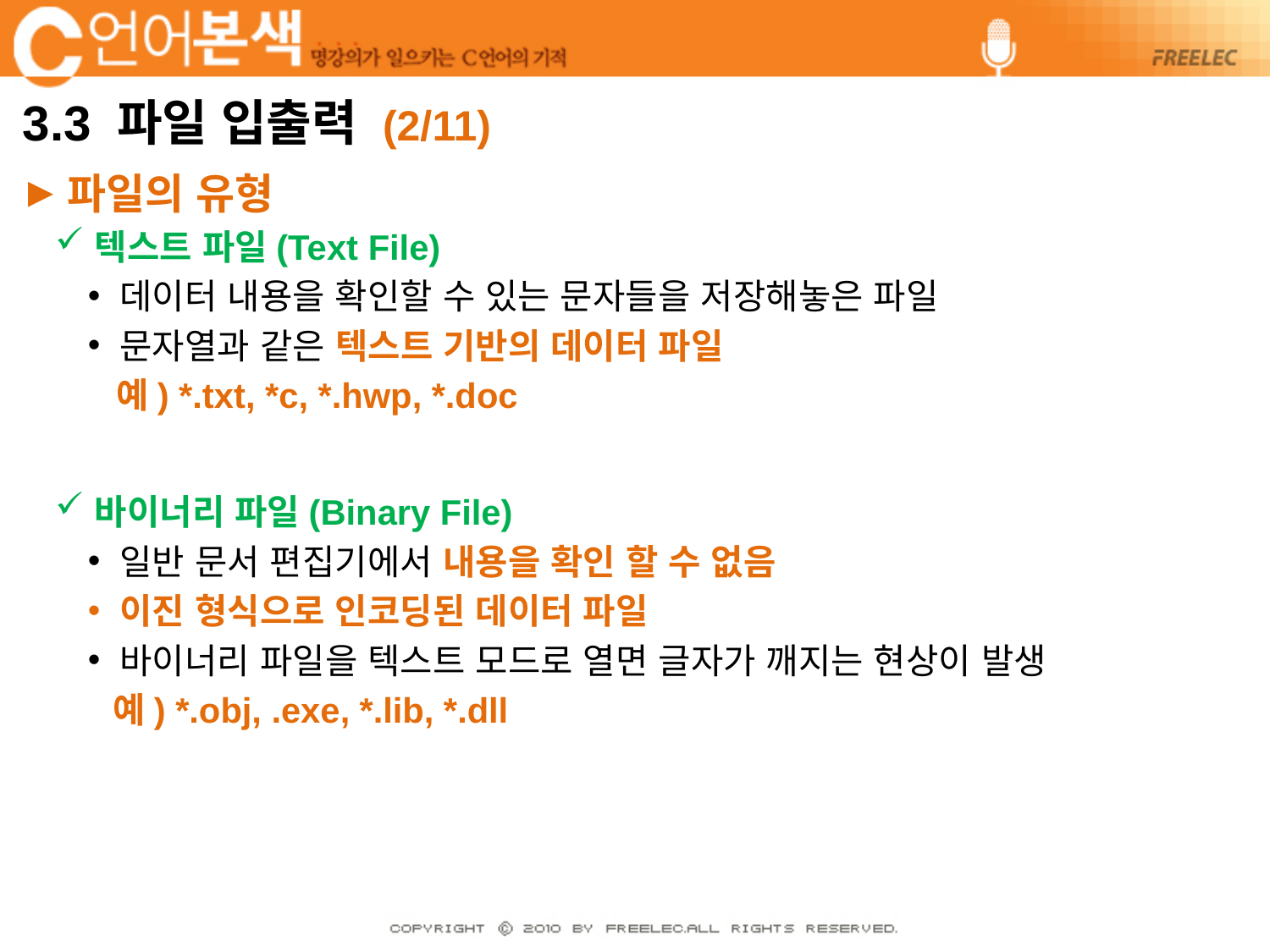

# 3.3 파일 입출력 (2/11)
파일의 유형
텍스트 파일(Text File)
데이터 내용을 확인할 수 있는 문자들을 저장해놓은 파일
문자열과 같은 텍스트 기반의 데이터 파일
  예) *.txt, *c, *.hwp, *.doc

바이너리 파일(Binary File)
일반 문서 편집기에서 내용을 확인 할 수 없음
이진 형식으로 인코딩된 데이터 파일
바이너리 파일을 텍스트 모드로 열면 글자가 깨지는 현상이 발생
예) *.obj, .exe, *.lib, *.dll